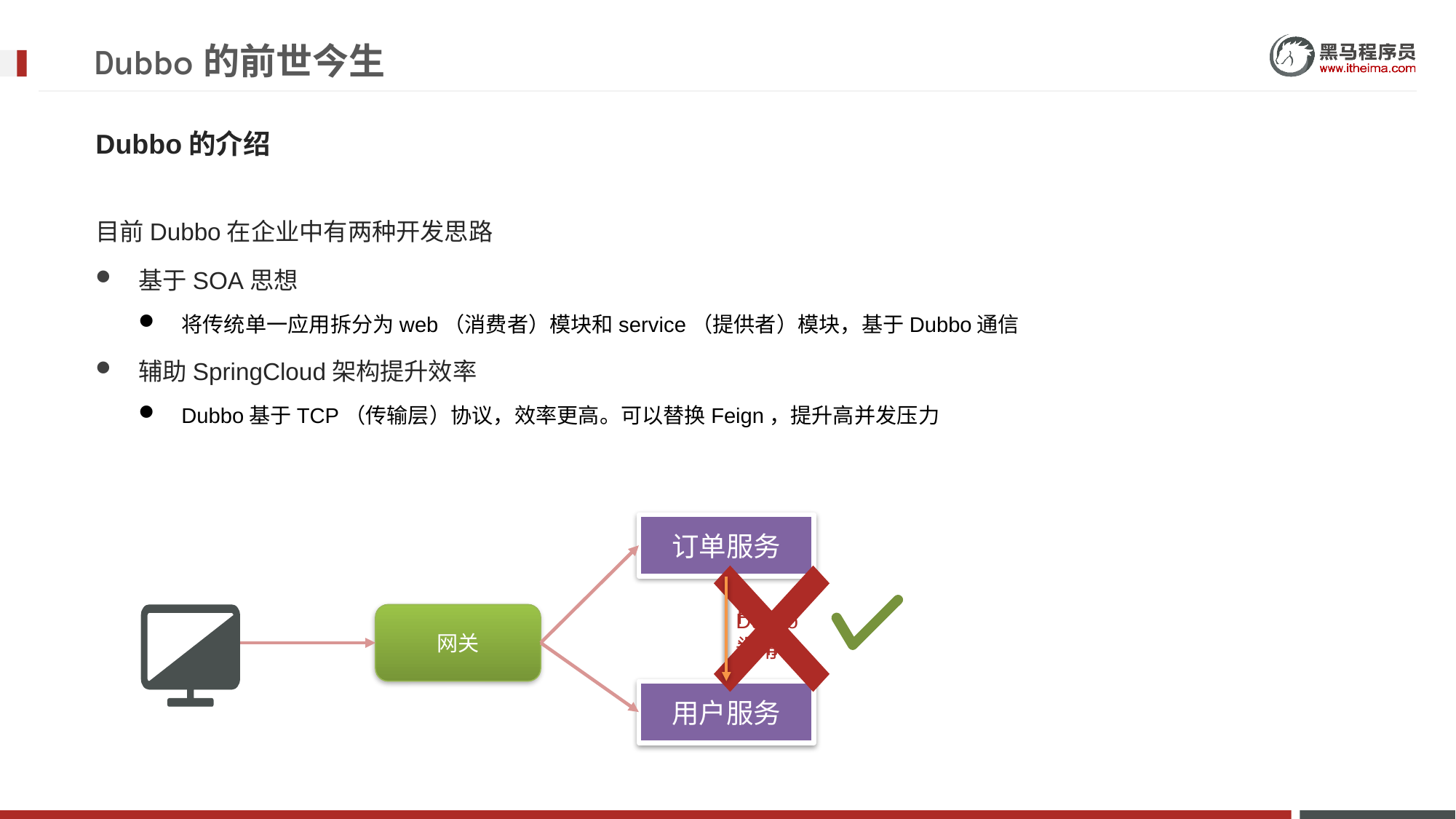

# Dubbo的前世今生
Dubbo的介绍
目前Dubbo在企业中有两种开发思路
基于SOA思想
将传统单一应用拆分为web（消费者）模块和service（提供者）模块，基于Dubbo通信
辅助SpringCloud架构提升效率
Dubbo基于TCP（传输层）协议，效率更高。可以替换Feign，提升高并发压力

订单服务

Feign
调用

网关
Dubbo
调用
用户服务